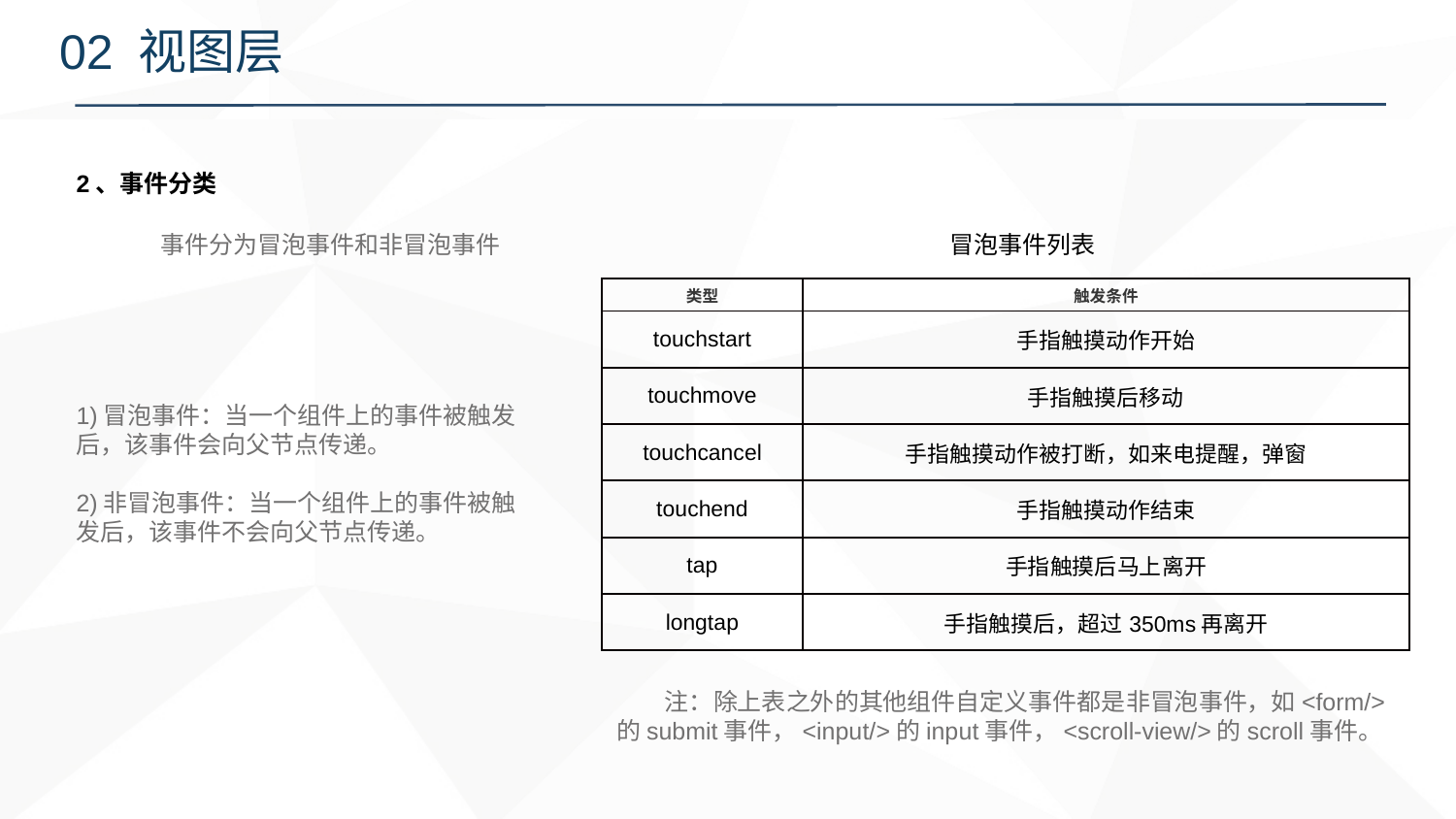

# 02 视图层
2、事件分类
          事件分为冒泡事件和非冒泡事件
冒泡事件列表
| 类型 | 触发条件 |
| --- | --- |
| touchstart | 手指触摸动作开始 |
| touchmove | 手指触摸后移动 |
| touchcancel | 手指触摸动作被打断，如来电提醒，弹窗 |
| touchend | 手指触摸动作结束 |
| tap | 手指触摸后马上离开 |
| longtap | 手指触摸后，超过350ms再离开 |
1)冒泡事件：当一个组件上的事件被触发后，该事件会向父节点传递。

2)非冒泡事件：当一个组件上的事件被触发后，该事件不会向父节点传递。

注：除上表之外的其他组件自定义事件都是非冒泡事件，如<form/>的submit事件，<input/>的input事件，<scroll-view/>的scroll事件。